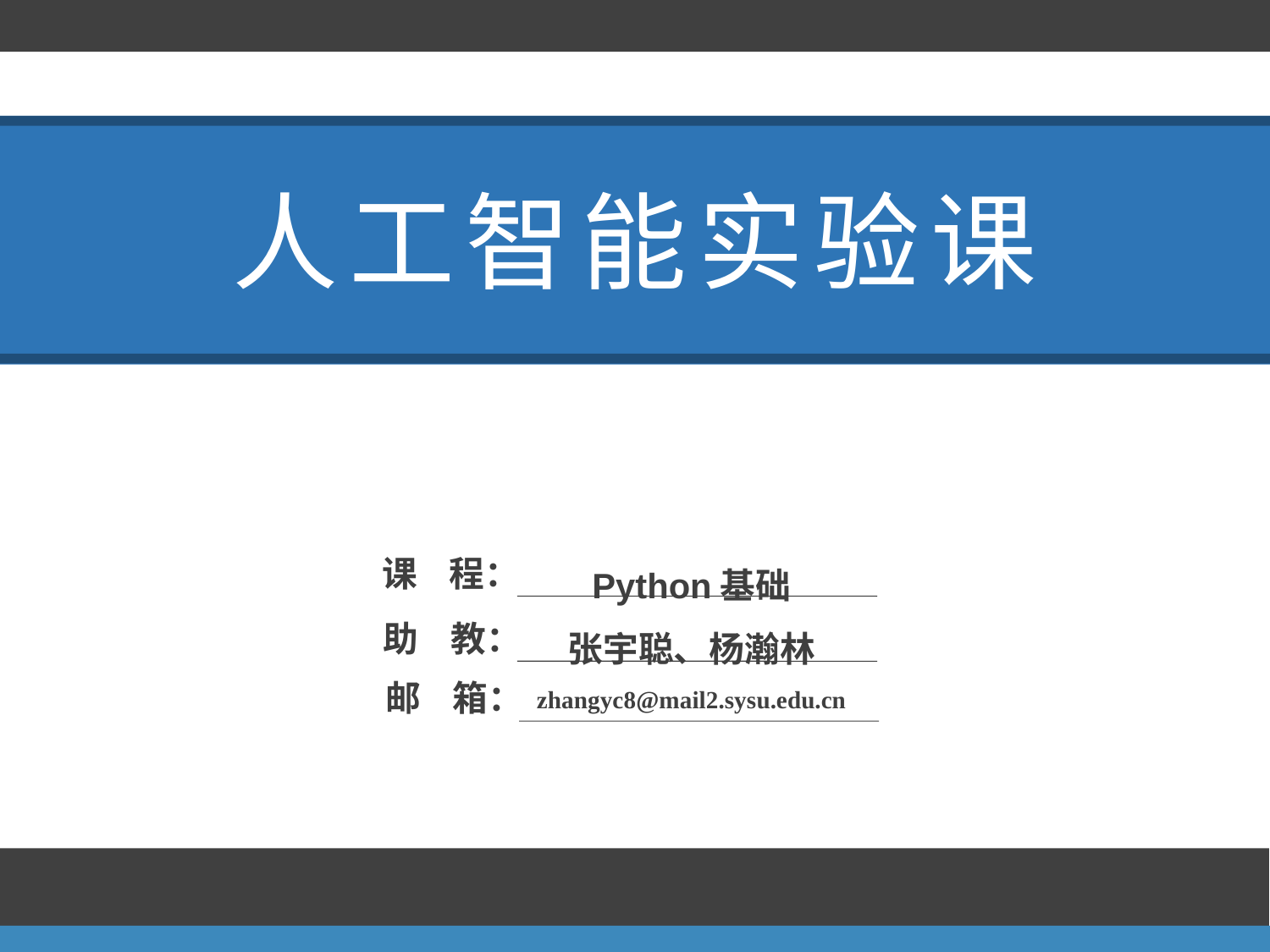

人工智能实验课
6.1 函数的概述
Python基础
张宇聪、杨瀚林
zhangyc8@mail2.sysu.edu.cn
课    程：

助    教：

邮    箱：